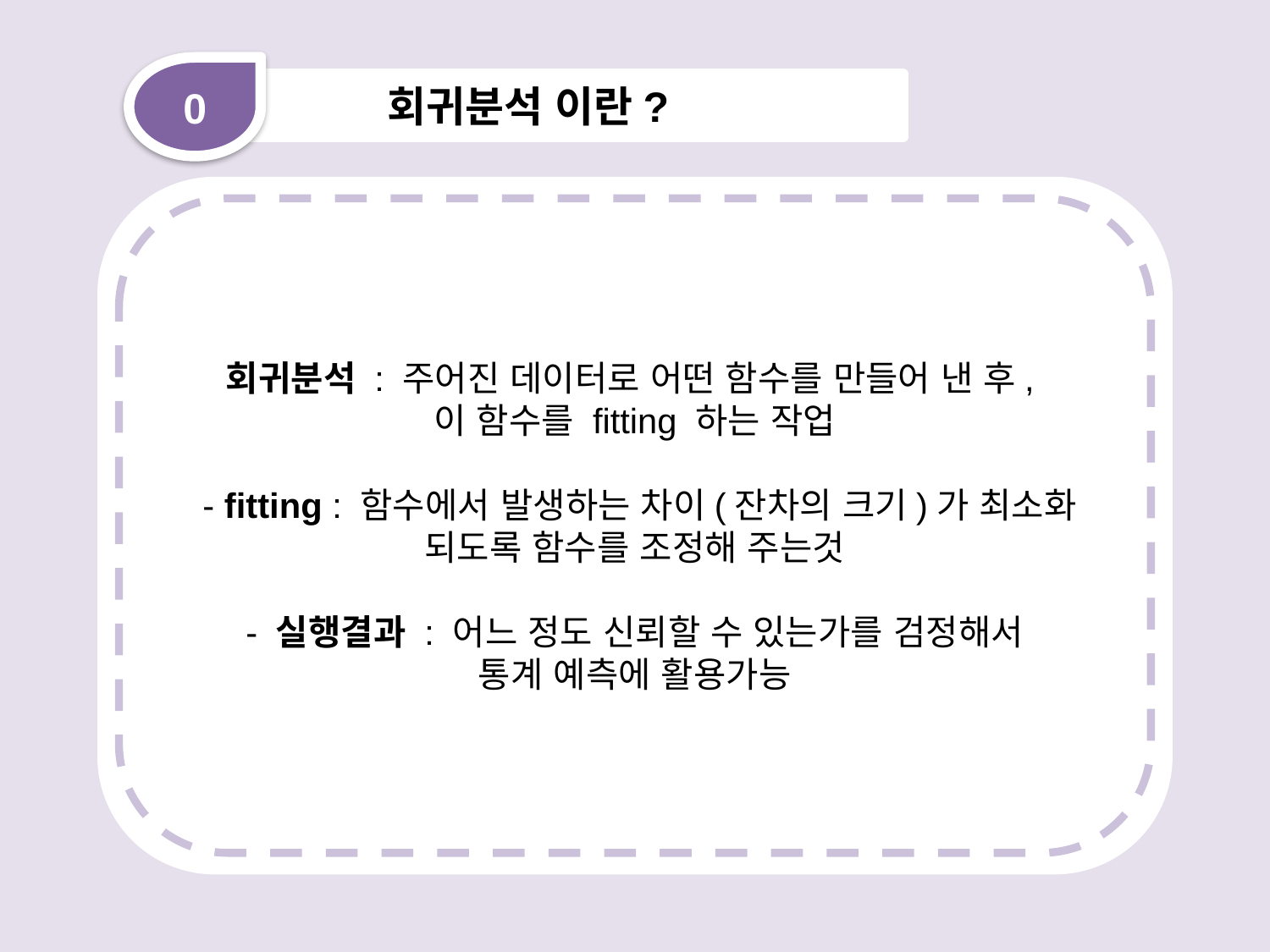

0
회귀분석 이란?

회귀분석 : 주어진 데이터로 어떤 함수를 만들어 낸 후,
이 함수를 fitting 하는 작업

 - fitting : 함수에서 발생하는 차이(잔차의 크기)가 최소화 되도록 함수를 조정해 주는것

 - 실행결과 : 어느 정도 신뢰할 수 있는가를 검정해서
통계 예측에 활용가능